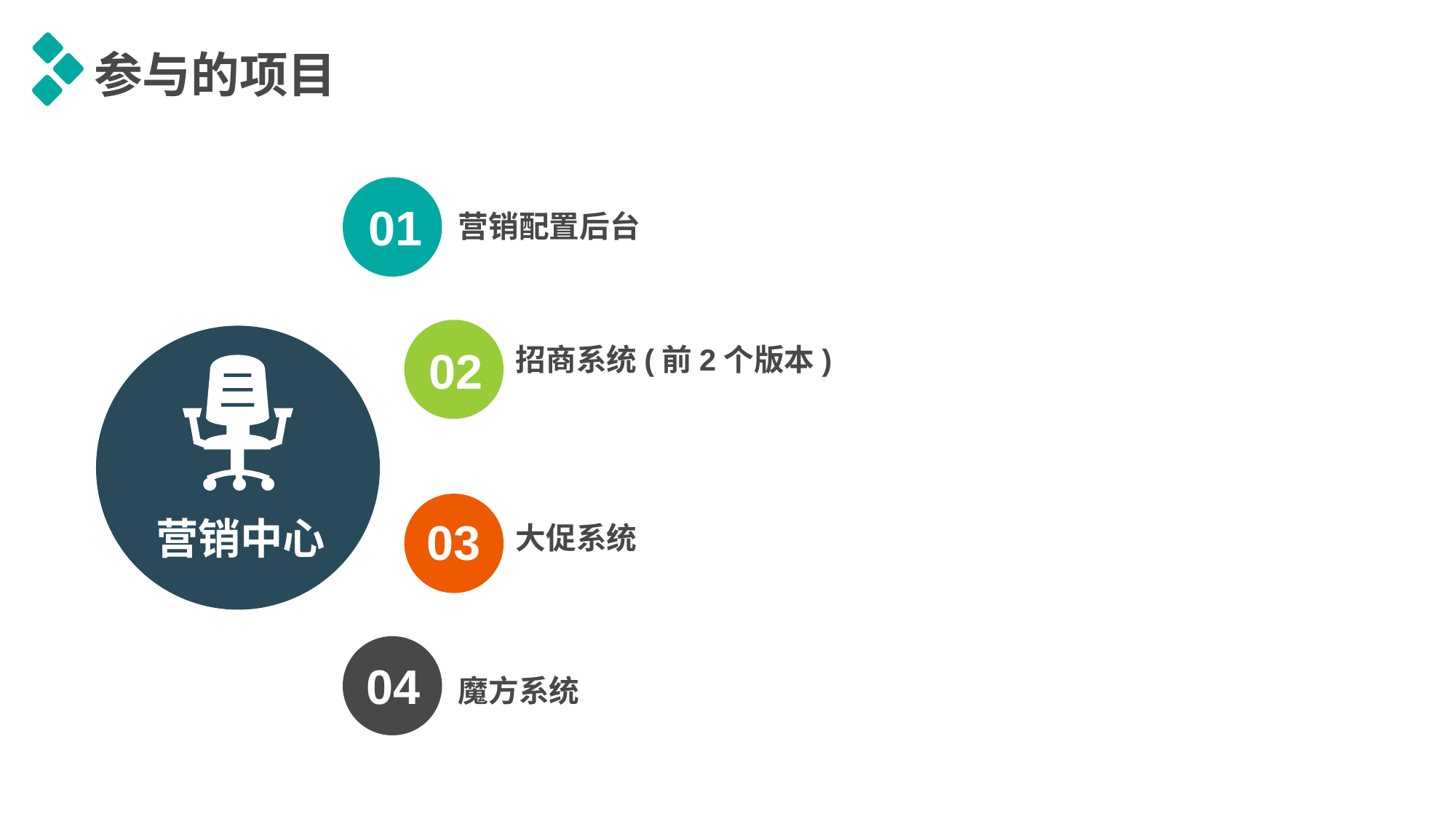

参与的项目

01
营销配置后台

02
招商系统(前2个版本)

营销中心
03
大促系统

04
魔方系统